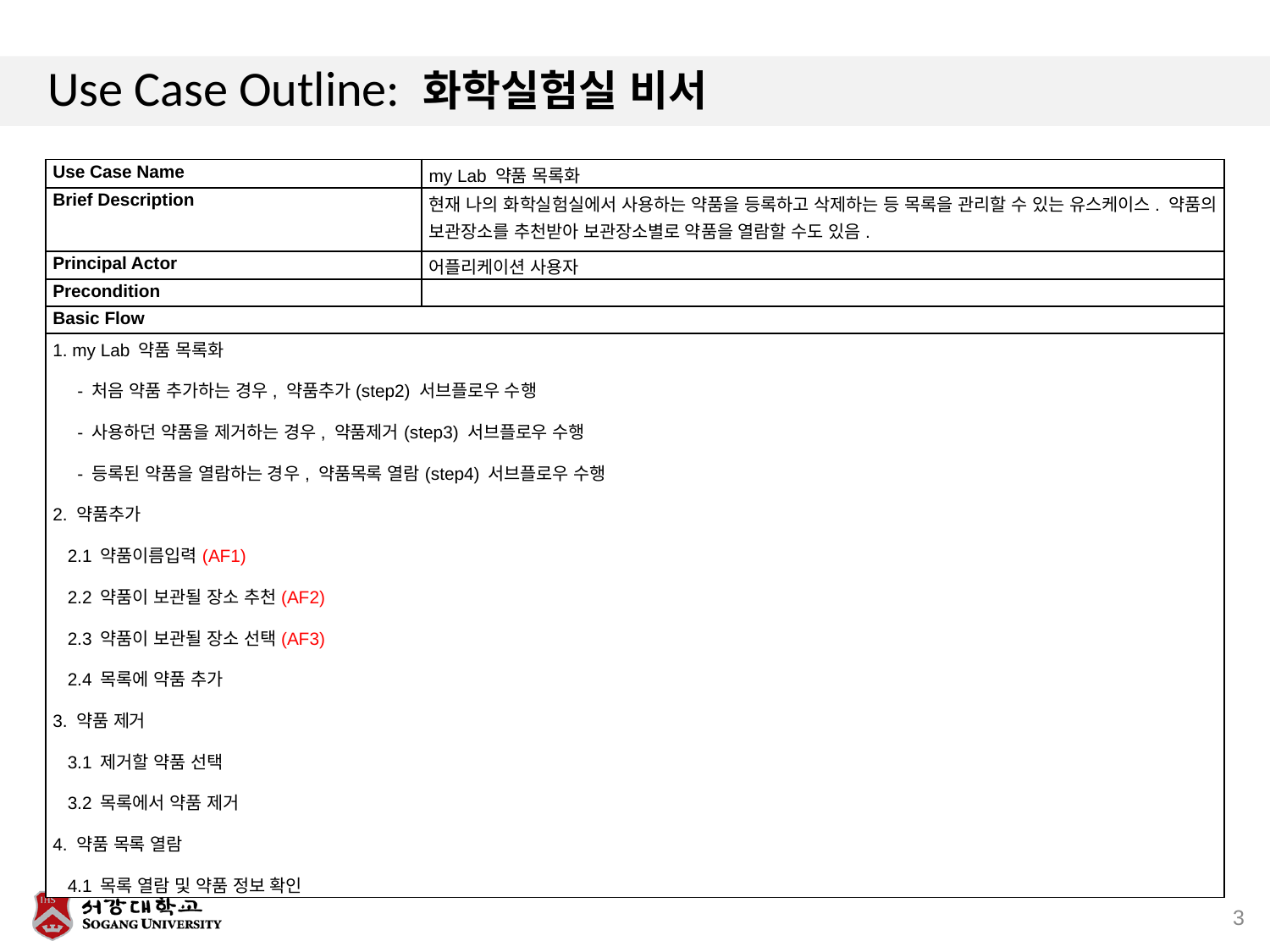

# Use Case Outline: 화학실험실 비서
| Use Case Name | my Lab 약품 목록화 |
| --- | --- |
| Brief Description | 현재 나의 화학실험실에서 사용하는 약품을 등록하고 삭제하는 등 목록을 관리할 수 있는 유스케이스. 약품의 보관장소를 추천받아 보관장소별로 약품을 열람할 수도 있음. |
| Principal Actor | 어플리케이션 사용자 |
| Precondition |  |
| Basic Flow |  |
| 1. my Lab 약품 목록화 - 처음 약품 추가하는 경우, 약품추가(step2) 서브플로우 수행 - 사용하던 약품을 제거하는 경우, 약품제거(step3) 서브플로우 수행 - 등록된 약품을 열람하는 경우, 약품목록 열람(step4) 서브플로우 수행 2. 약품추가 2.1 약품이름입력(AF1) 2.2 약품이 보관될 장소 추천(AF2) 2.3 약품이 보관될 장소 선택(AF3) 2.4 목록에 약품 추가 3. 약품 제거 3.1 제거할 약품 선택 3.2 목록에서 약품 제거 4. 약품 목록 열람 4.1 목록 열람 및 약품 정보 확인 |  |
3